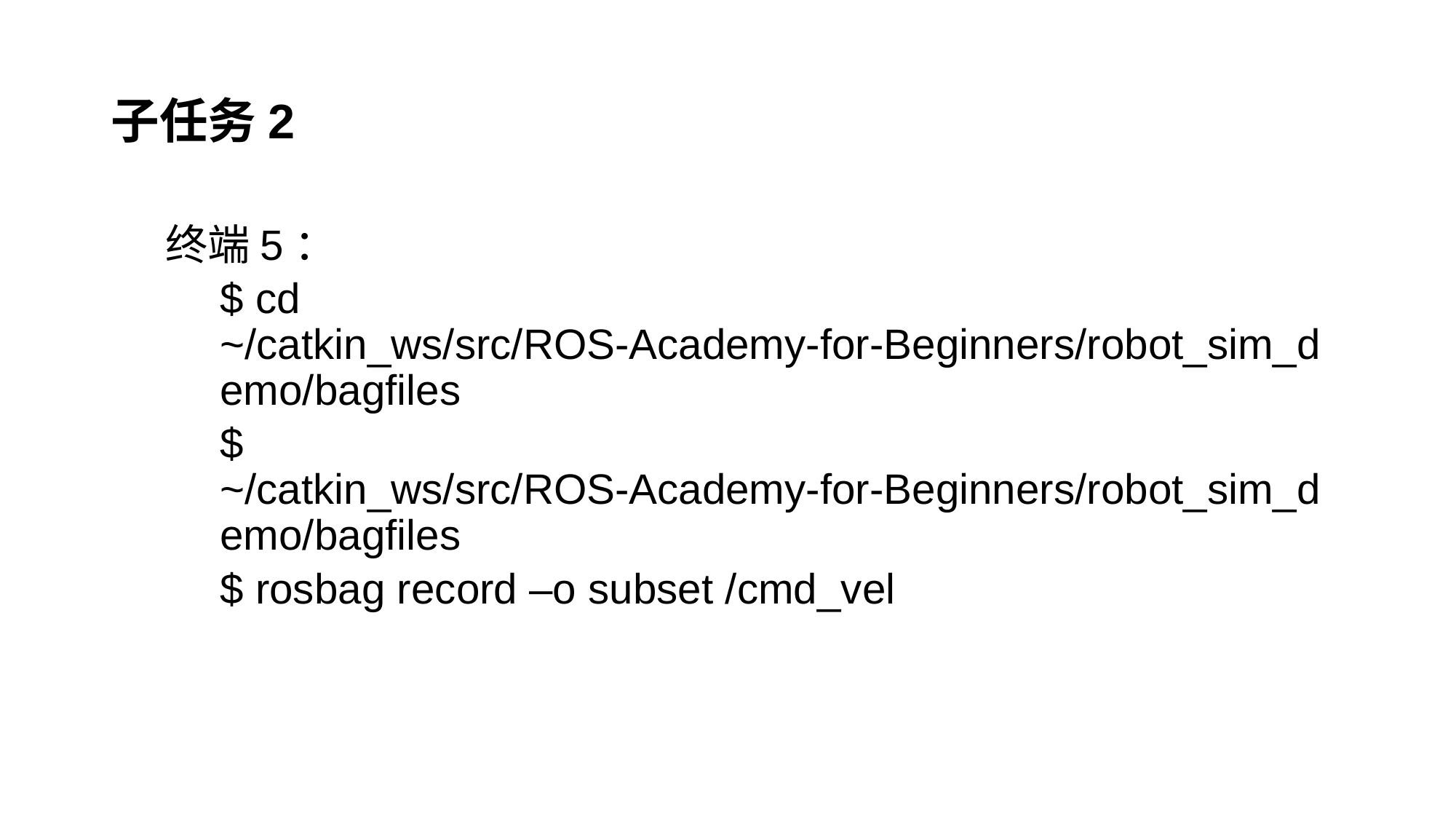

# 子任务2
终端5：
$ cd ~/catkin_ws/src/ROS-Academy-for-Beginners/robot_sim_demo/bagfiles
$ ~/catkin_ws/src/ROS-Academy-for-Beginners/robot_sim_demo/bagfiles
$ rosbag record –o subset /cmd_vel